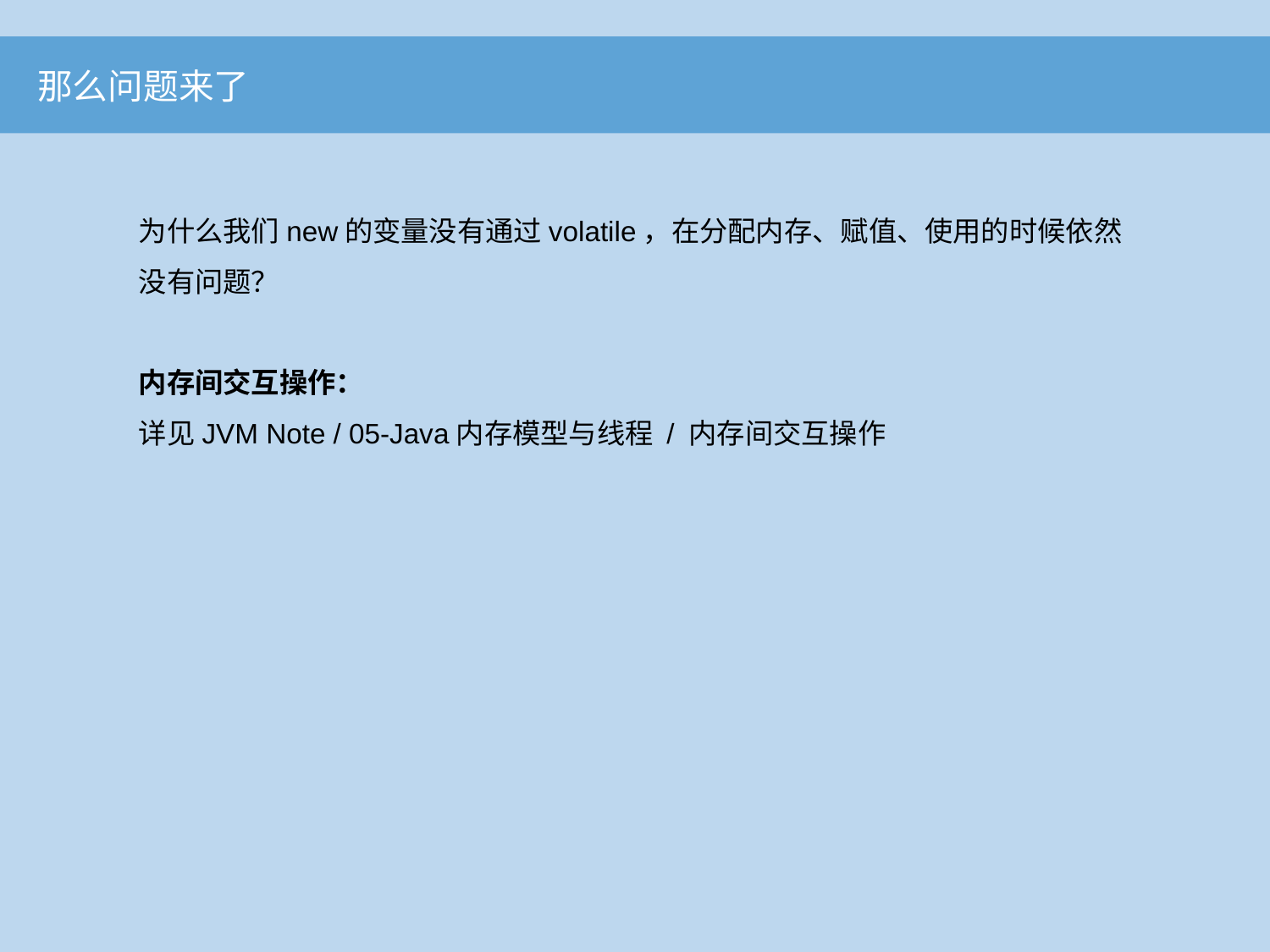

那么问题来了
为什么我们new的变量没有通过volatile，在分配内存、赋值、使用的时候依然没有问题？

内存间交互操作：
详见JVM Note / 05-Java内存模型与线程 / 内存间交互操作